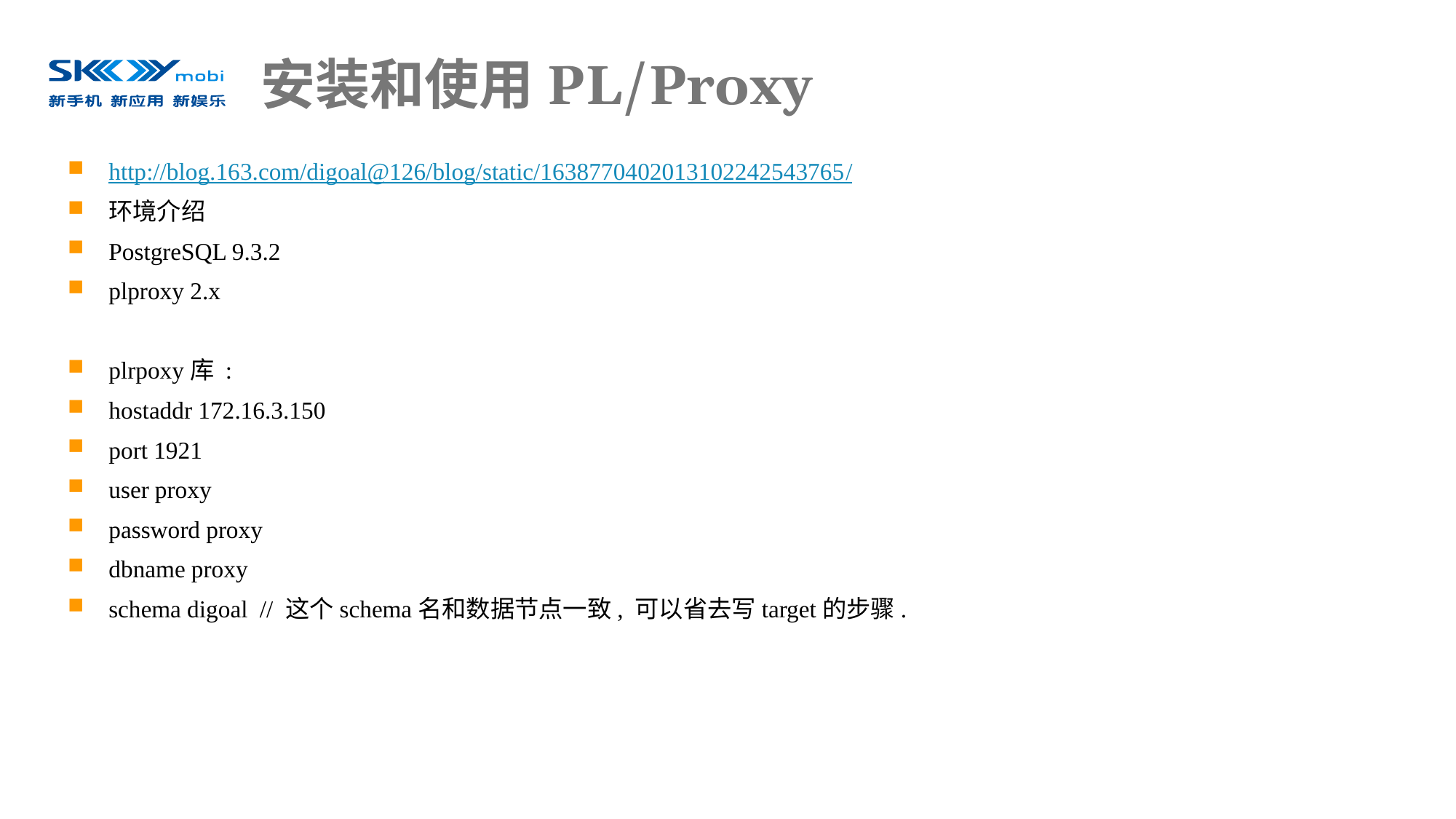

# 安装和使用PL/Proxy
http://blog.163.com/digoal@126/blog/static/1638770402013102242543765/
环境介绍
PostgreSQL 9.3.2
plproxy 2.x

plrpoxy库 :
hostaddr 172.16.3.150
port 1921
user proxy
password proxy
dbname proxy
schema digoal  // 这个schema名和数据节点一致, 可以省去写target的步骤.